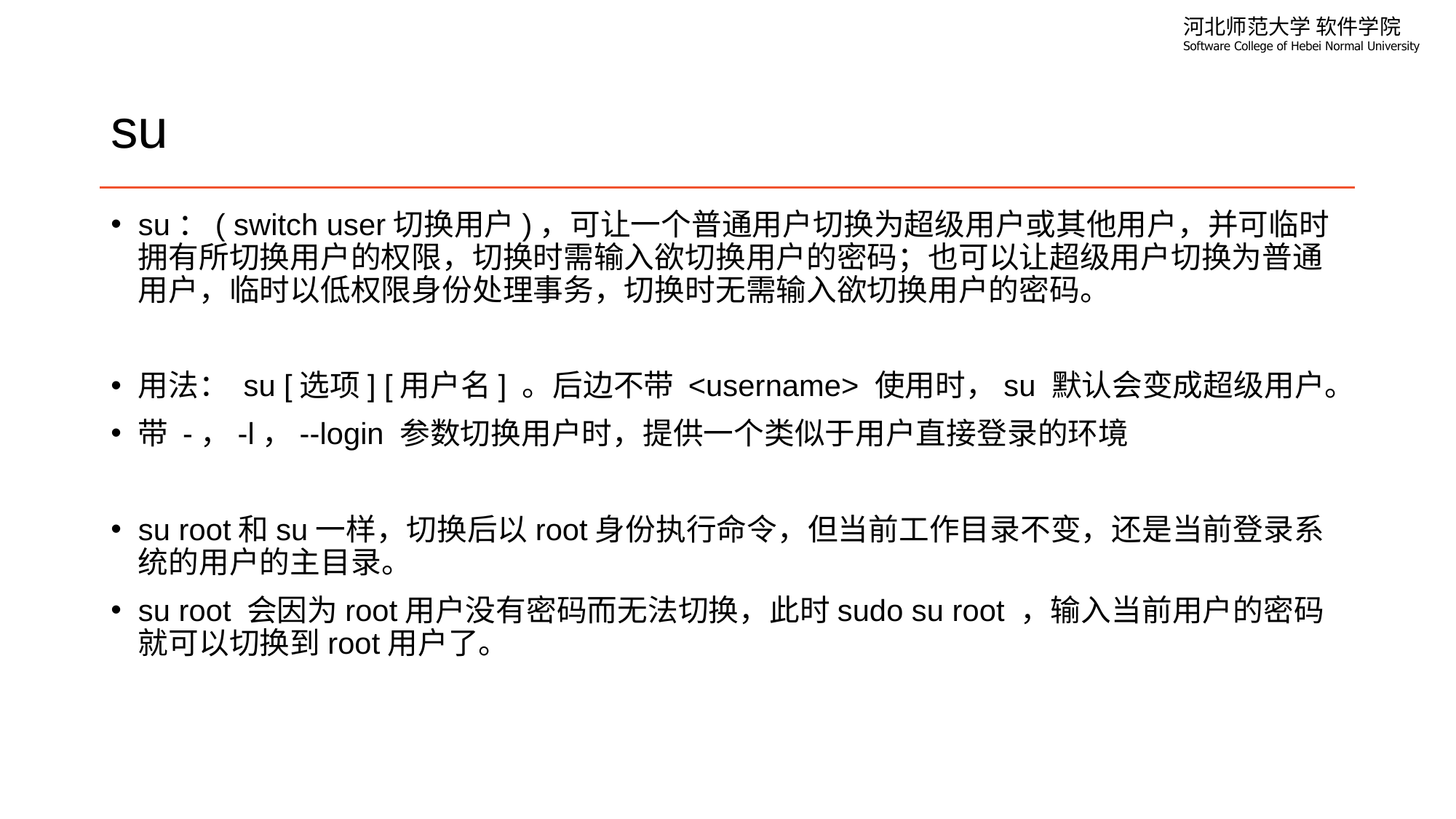

# su
su：( switch user切换用户)，可让一个普通用户切换为超级用户或其他用户，并可临时拥有所切换用户的权限，切换时需输入欲切换用户的密码；也可以让超级用户切换为普通用户，临时以低权限身份处理事务，切换时无需输入欲切换用户的密码。

用法： su [选项] [用户名] 。后边不带 <username> 使用时，su 默认会变成超级用户。
带 -，-l，--login 参数切换用户时，提供一个类似于用户直接登录的环境

su root和su一样，切换后以root身份执行命令，但当前工作目录不变，还是当前登录系统的用户的主目录。
su root 会因为root用户没有密码而无法切换，此时sudo su root ，输入当前用户的密码就可以切换到root用户了。